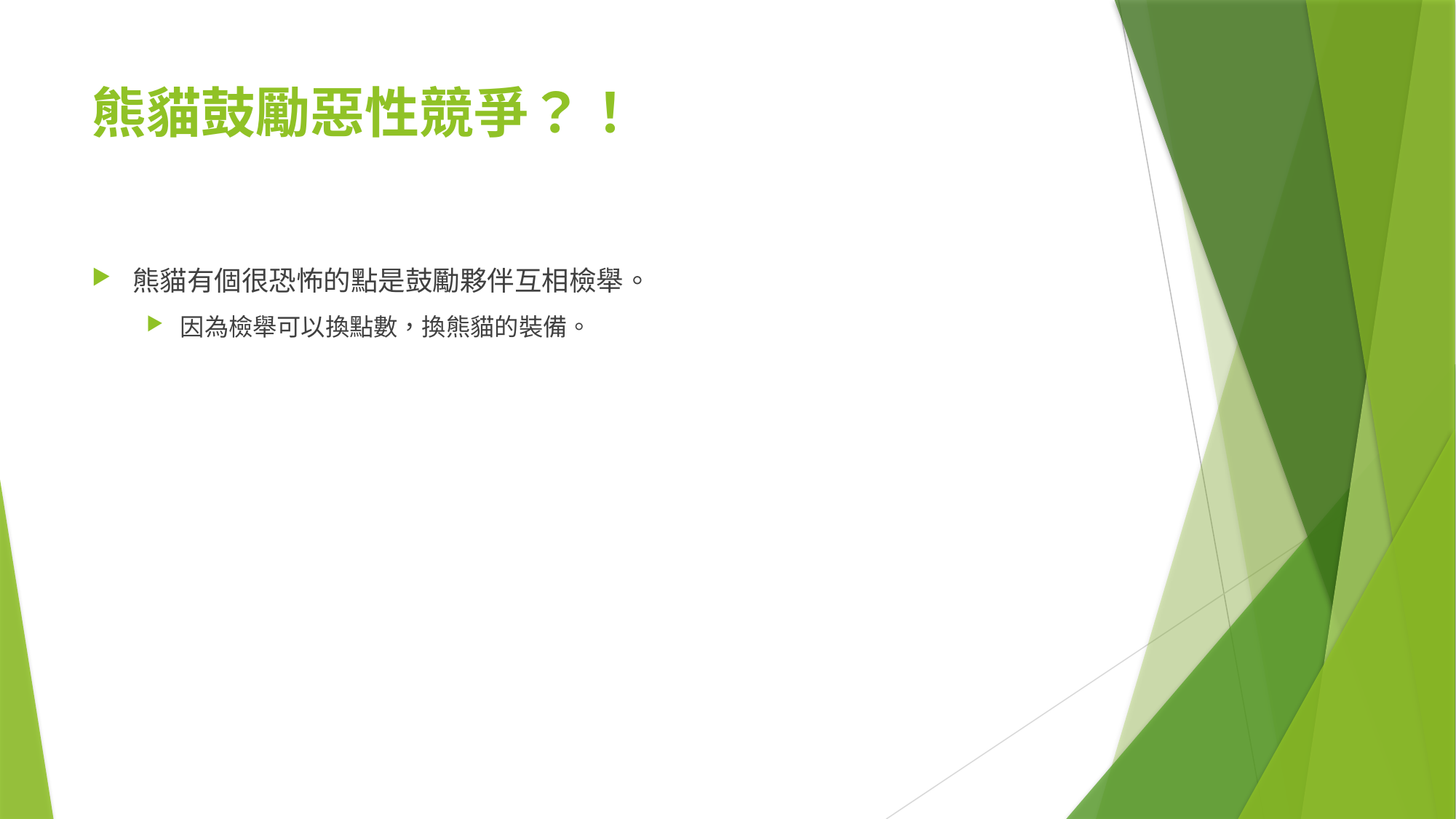

# 熊貓鼓勵惡性競爭？！
熊貓有個很恐怖的點是鼓勵夥伴互相檢舉。
因為檢舉可以換點數，換熊貓的裝備。